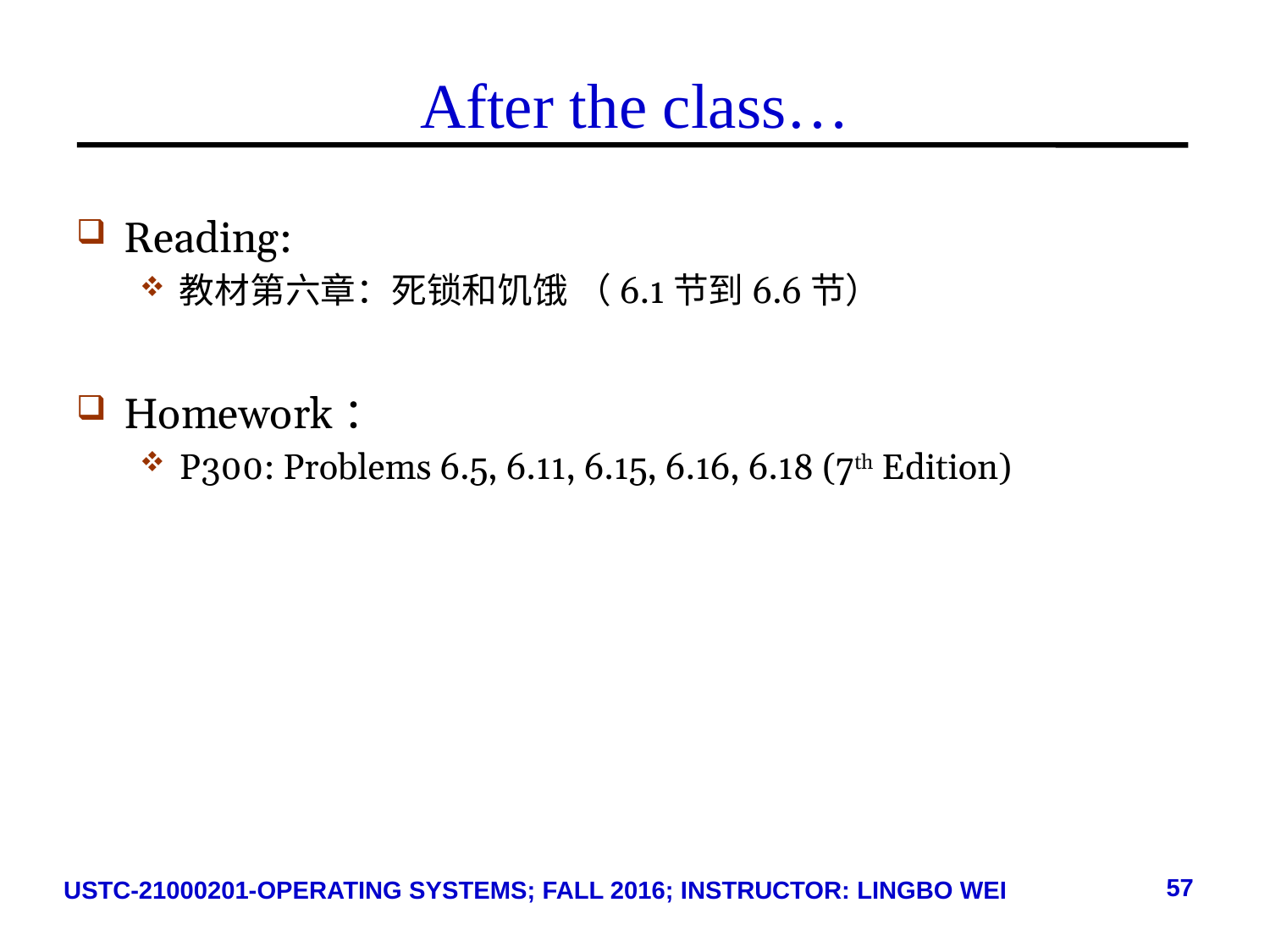

# After the class…
Reading:
教材第六章：死锁和饥饿 （6.1节到6.6节）

Homework：
P300: Problems 6.5, 6.11, 6.15, 6.16, 6.18 (7th Edition)
57
USTC-21000201-OPERATING SYSTEMS; FALL 2016; INSTRUCTOR: LINGBO WEI